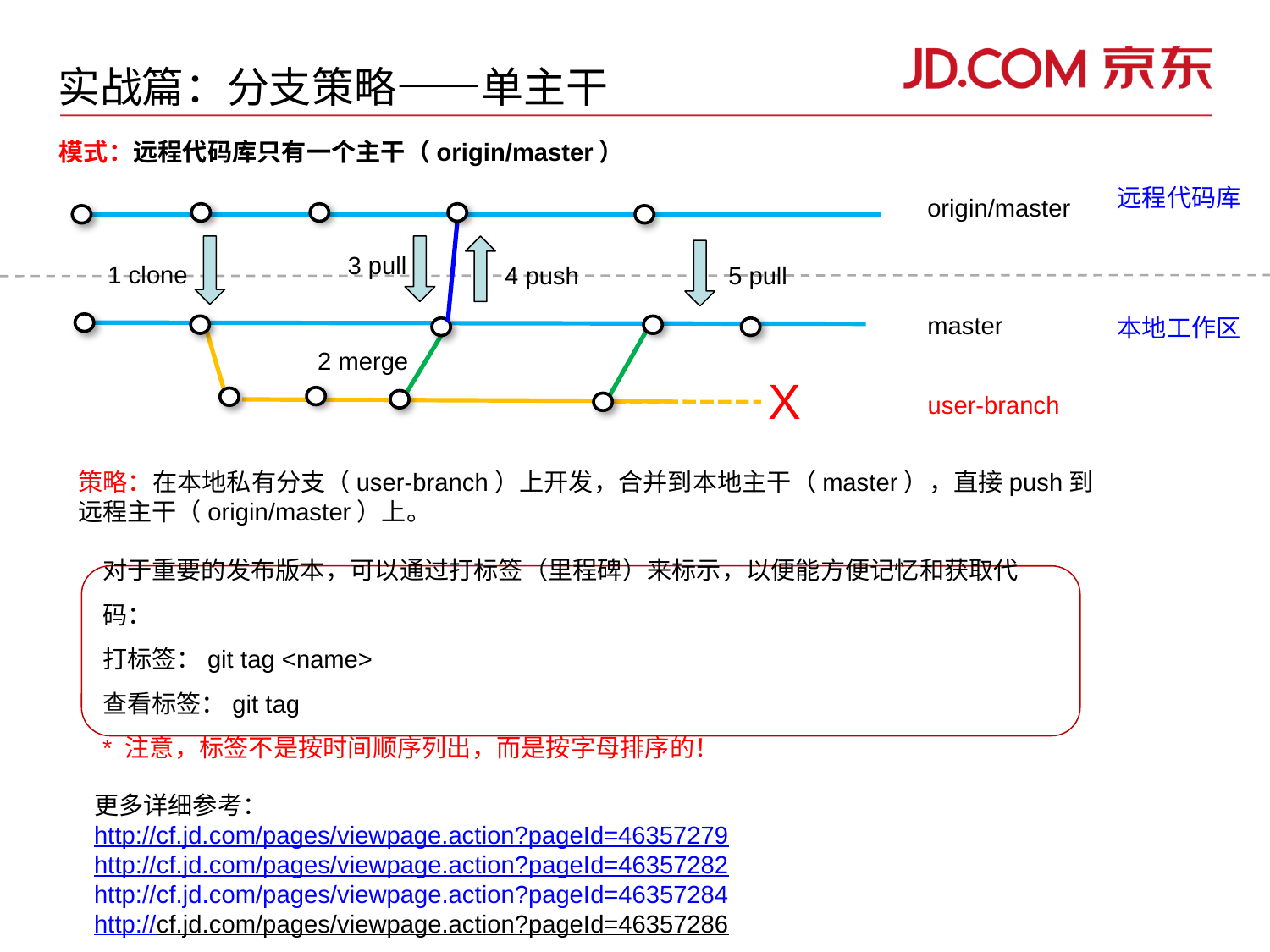

实战篇：分支策略——单主干
模式：远程代码库只有一个主干（origin/master）
远程代码库
origin/master

3 pull
1 clone
4 push
5 pull
master
本地工作区

2 merge
X
user-branch

策略：在本地私有分支（user-branch）上开发，合并到本地主干（master），直接push到远程主干（origin/master）上。
对于重要的发布版本，可以通过打标签（里程碑）来标示，以便能方便记忆和获取代码：
打标签：git tag <name>
查看标签：git tag
* 注意，标签不是按时间顺序列出，而是按字母排序的！
更多详细参考：
http://cf.jd.com/pages/viewpage.action?pageId=46357279
http://cf.jd.com/pages/viewpage.action?pageId=46357282
http://cf.jd.com/pages/viewpage.action?pageId=46357284
http://cf.jd.com/pages/viewpage.action?pageId=46357286